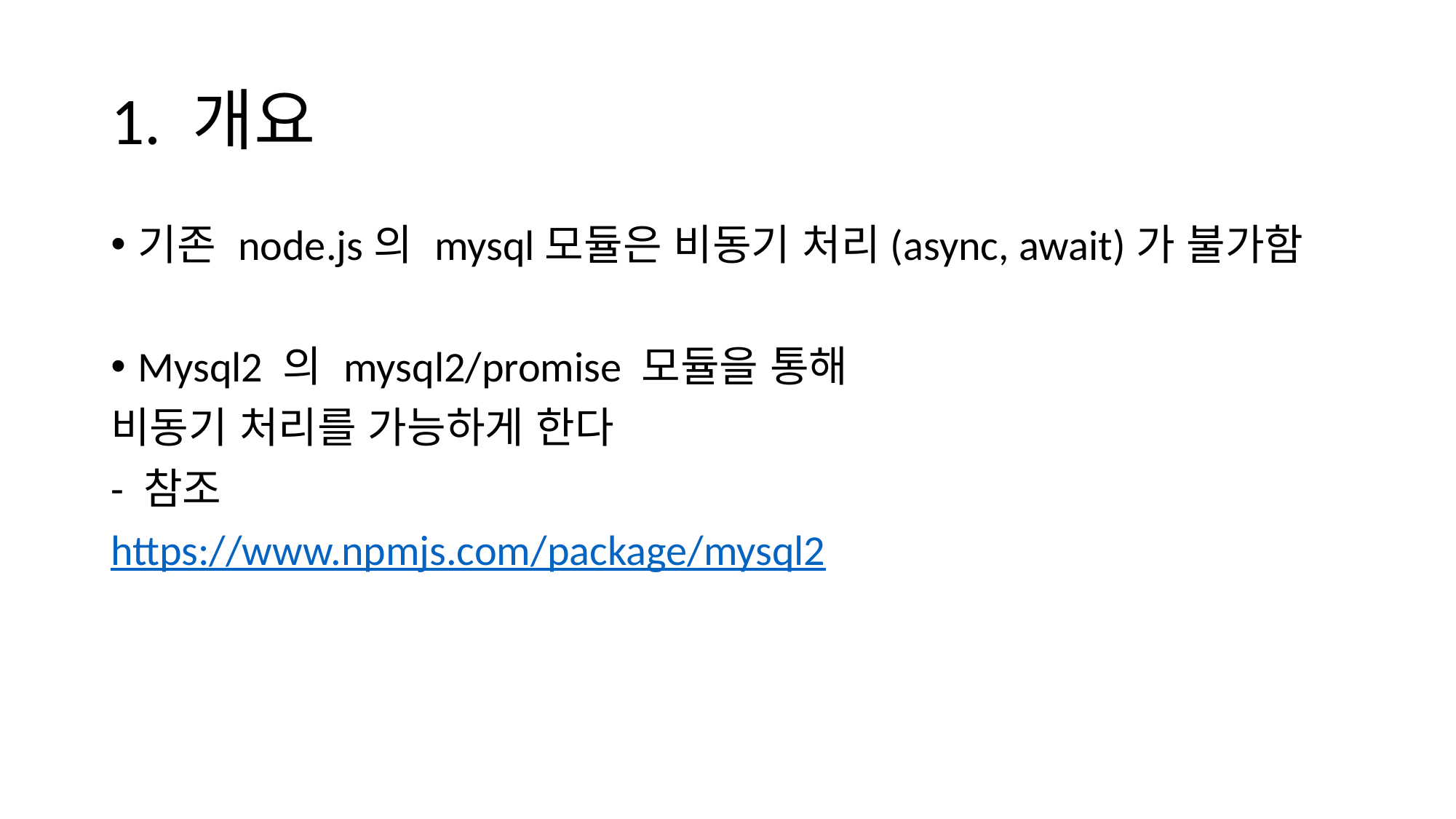

# 1. 개요
기존 node.js의 mysql모듈은 비동기 처리(async, await)가 불가함

Mysql2 의 mysql2/promise 모듈을 통해
비동기 처리를 가능하게 한다
- 참조
https://www.npmjs.com/package/mysql2